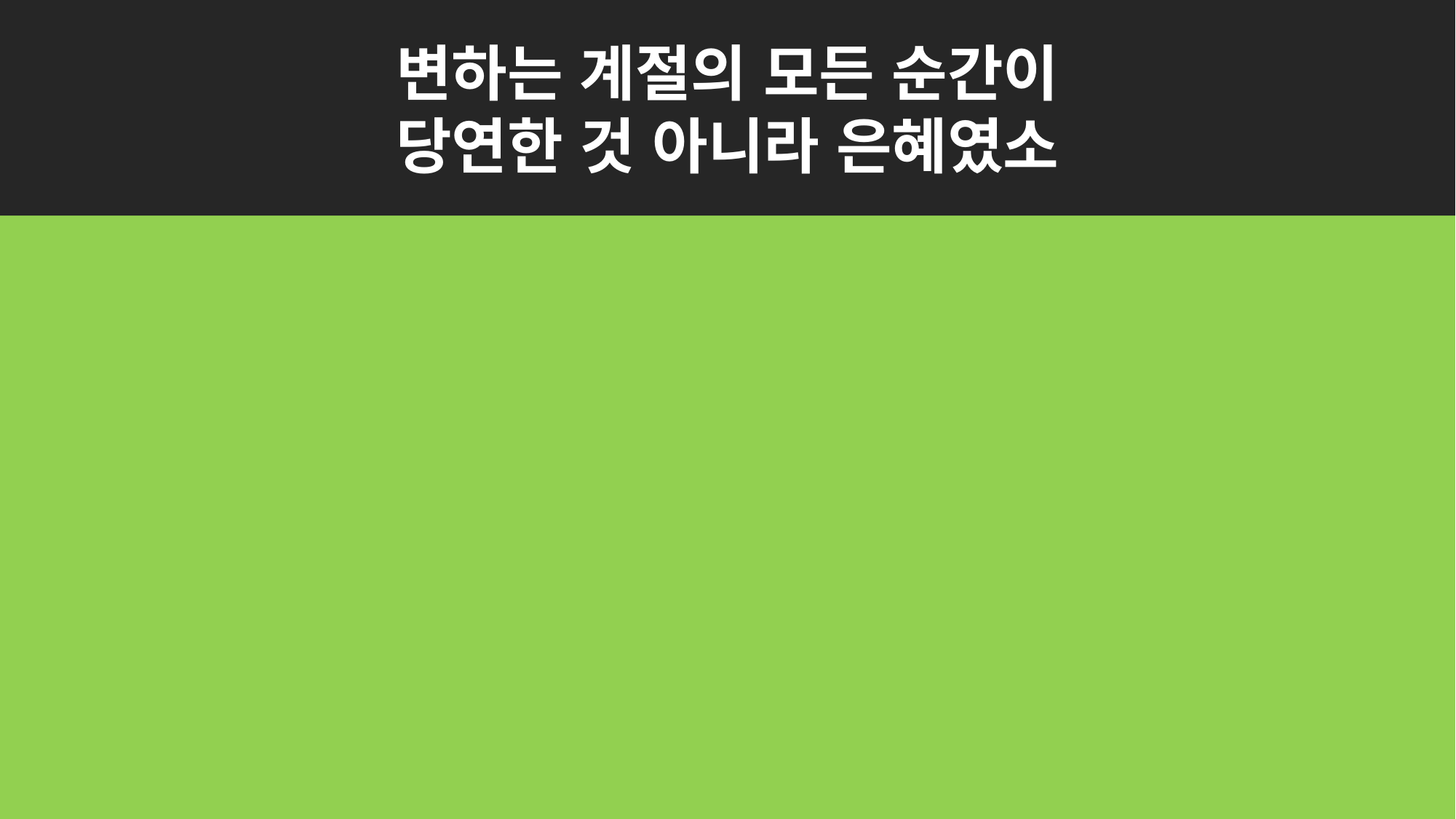

변하는 계절의 모든 순간이
당연한 것 아니라 은혜였소